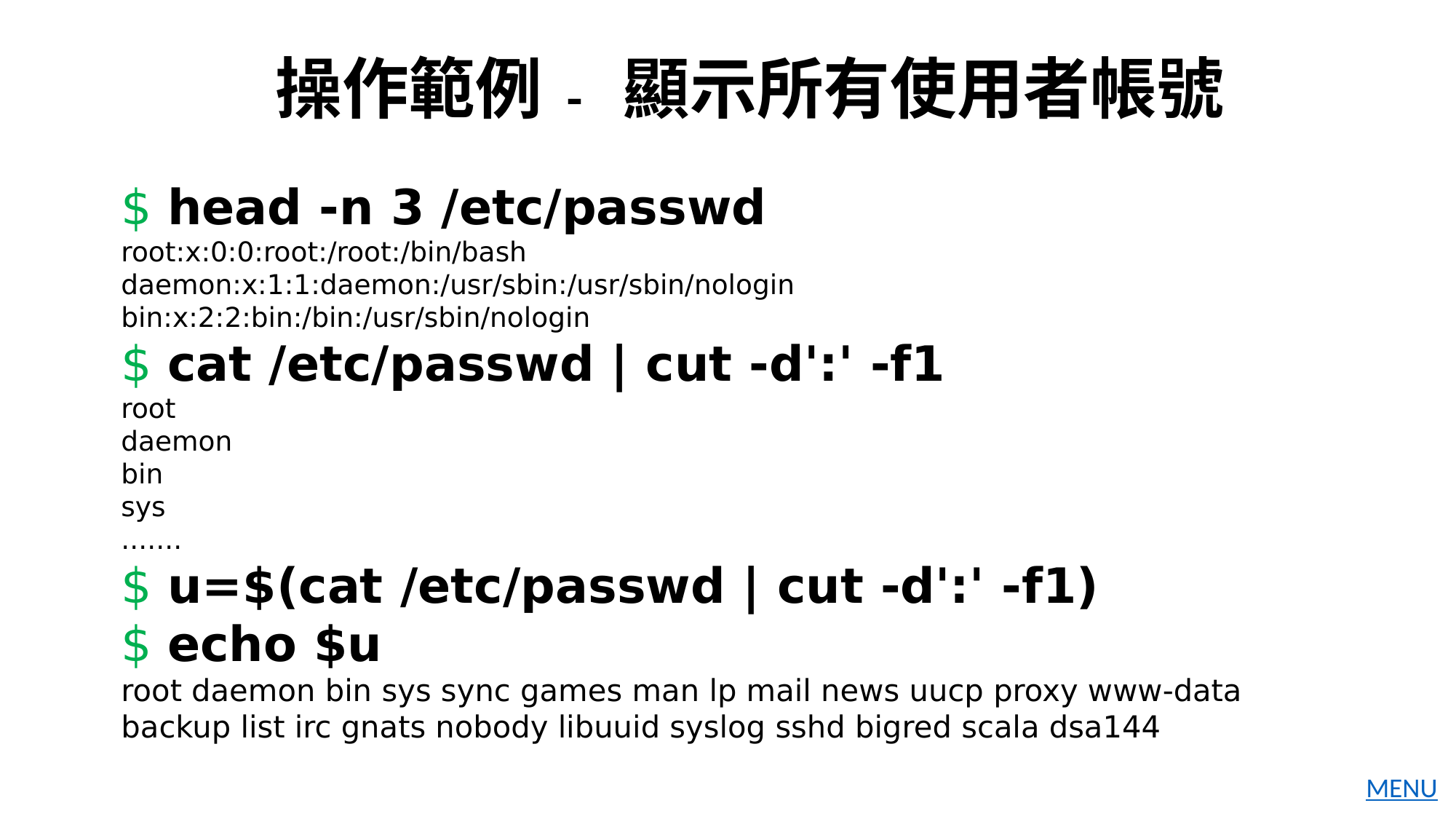

# 操作範例 - 顯示所有使用者帳號
$ head -n 3 /etc/passwd
root:x:0:0:root:/root:/bin/bash
daemon:x:1:1:daemon:/usr/sbin:/usr/sbin/nologin
bin:x:2:2:bin:/bin:/usr/sbin/nologin
$ cat /etc/passwd | cut -d':' -f1
root
daemon
bin
sys
.......
$ u=$(cat /etc/passwd | cut -d':' -f1)
$ echo $u
root daemon bin sys sync games man lp mail news uucp proxy www-data backup list irc gnats nobody libuuid syslog sshd bigred scala dsa144